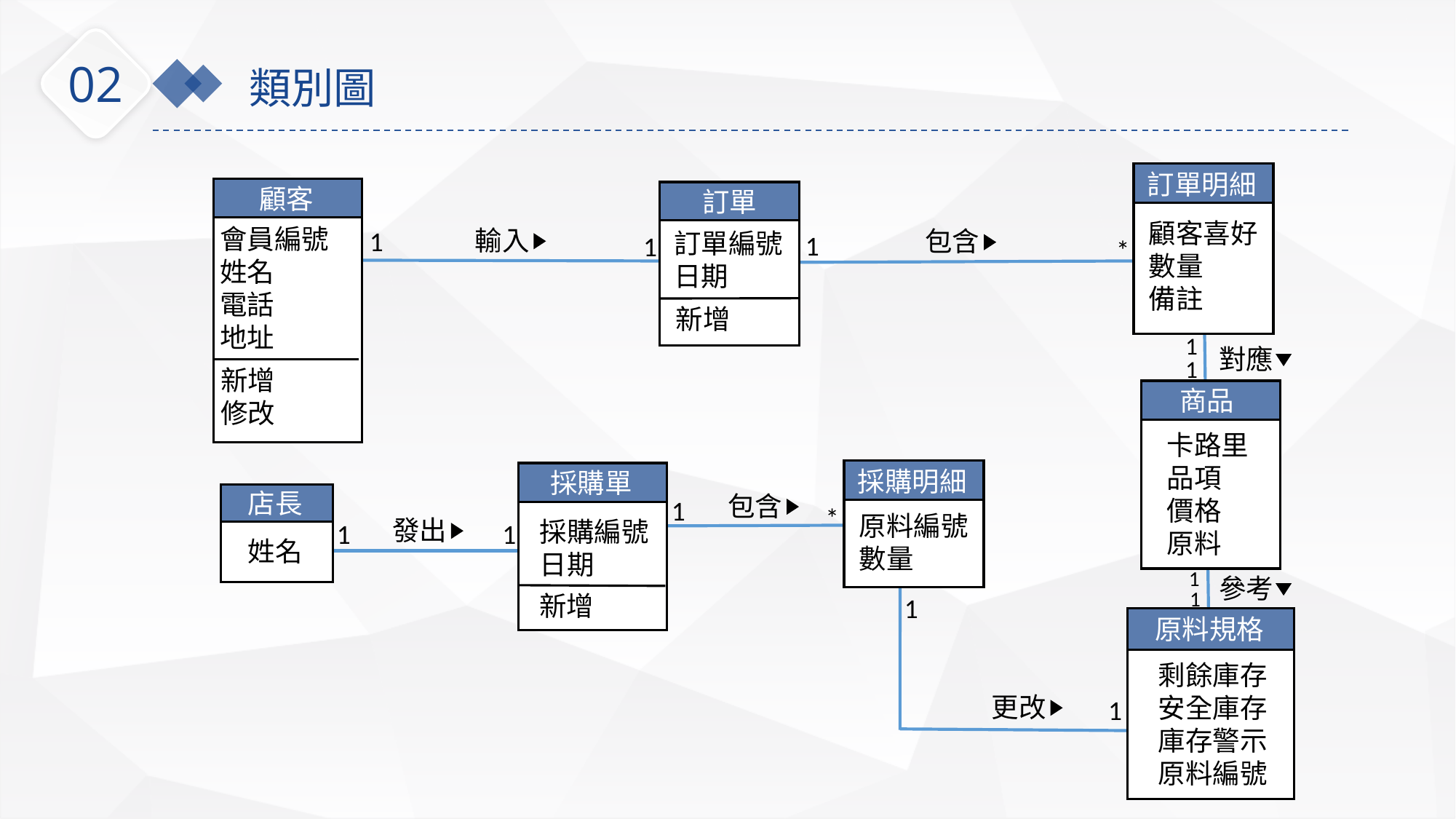

02
類別圖

訂單明細

顧客喜好
數量
備註
顧客

會員編號
姓名
電話
地址
訂單

訂單編號
日期
輸入

1
包含

1
1
*
1
對應

1
新增
修改
商品

卡路里
品項
價格
原料
採購明細

原料編號數量

採購單

採購編號
日期
店長

姓名
包含

1
*
發出

1
1
1
參考

1
1
原料規格

剩餘庫存
安全庫存
庫存警示
原料編號
更改

1
新增
新增